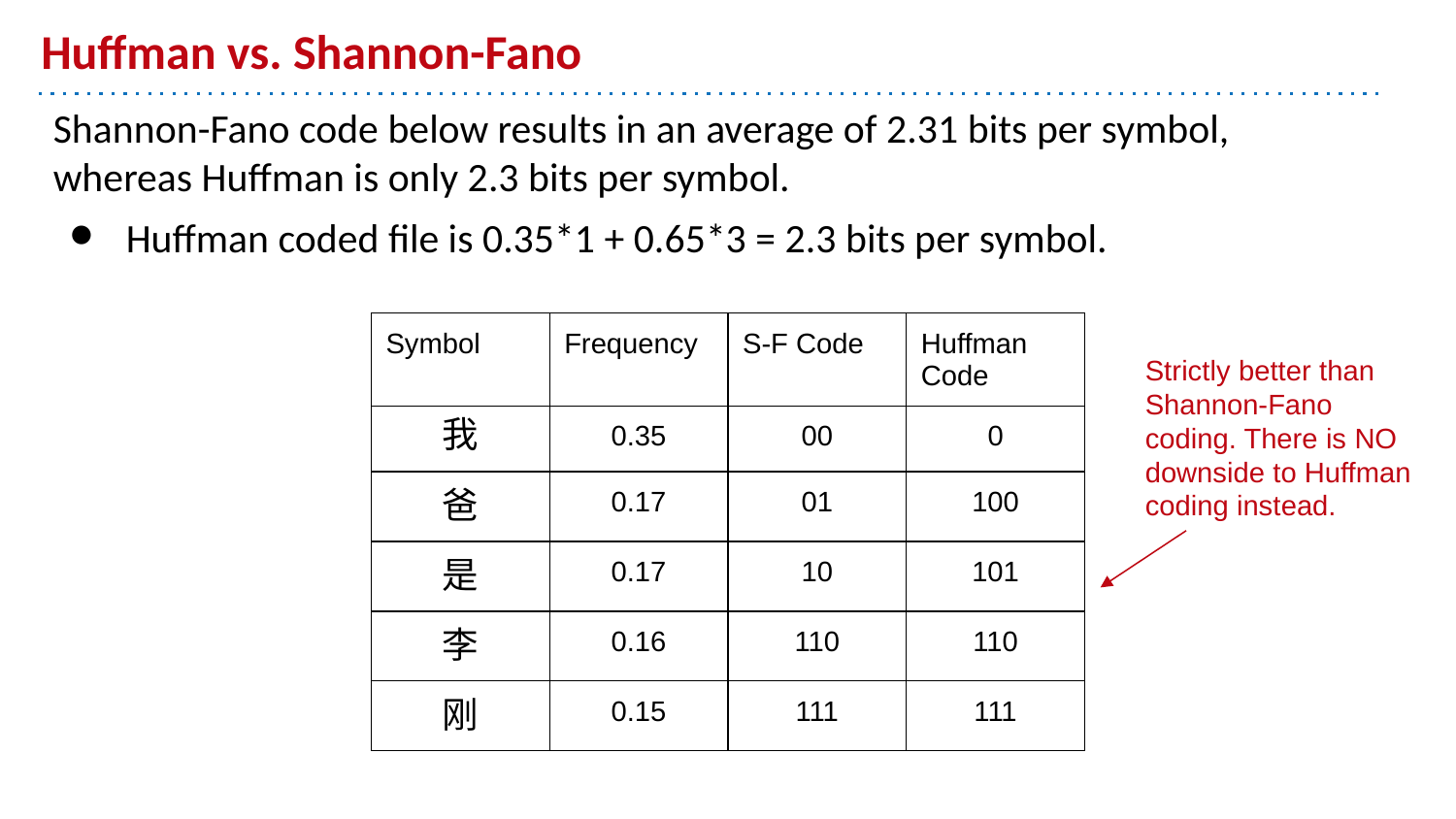

# Huffman vs. Shannon-Fano
Shannon-Fano code below results in an average of 2.31 bits per symbol, whereas Huffman is only 2.3 bits per symbol.
Huffman coded file is 0.35*1 + 0.65*3 = 2.3 bits per symbol.
| Symbol | Frequency | S-F Code | Huffman Code |
| --- | --- | --- | --- |
| 我 | 0.35 | 00 | 0 |
| 爸 | 0.17 | 01 | 100 |
| 是 | 0.17 | 10 | 101 |
| 李 | 0.16 | 110 | 110 |
| 刚 | 0.15 | 111 | 111 |
Strictly better than Shannon-Fano coding. There is NO downside to Huffman coding instead.